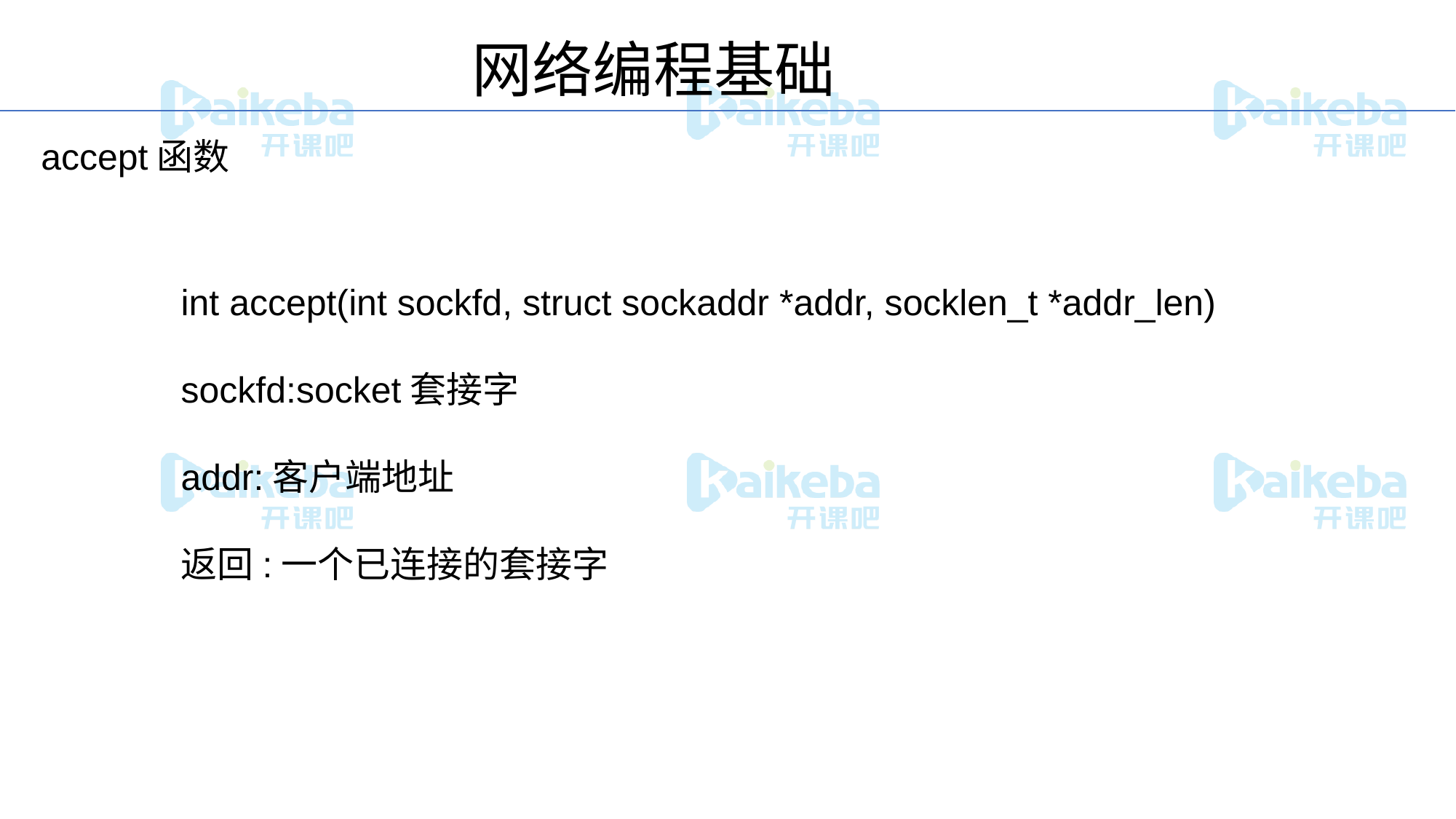

网络编程基础
accept函数

int accept(int sockfd, struct sockaddr *addr, socklen_t *addr_len)

sockfd:socket套接字

addr:客户端地址

返回:一个已连接的套接字